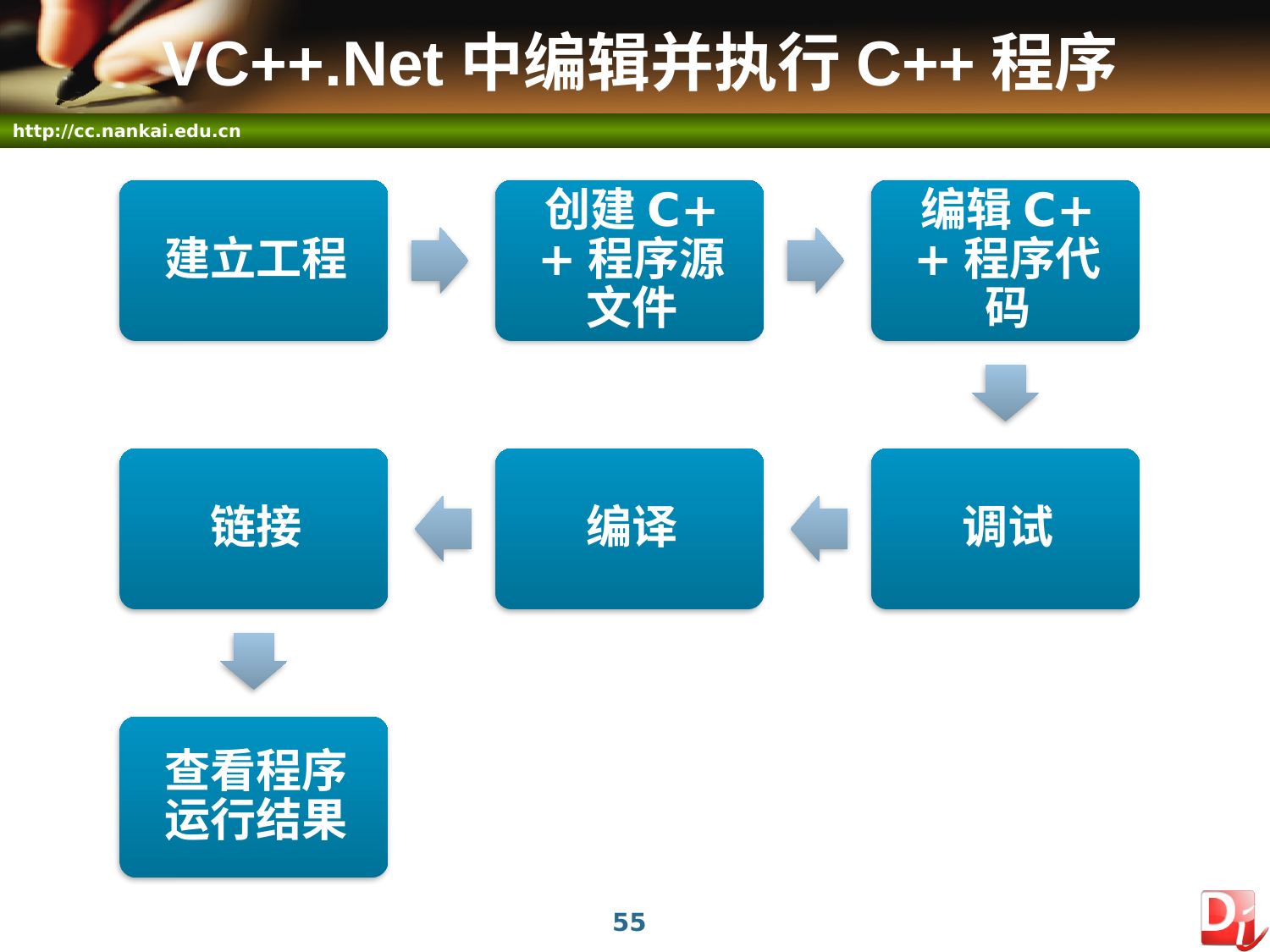

# VC++.Net中编辑并执行C++程序
建立工程

创建C++程序源文件

编辑C++程序代码

调试

编译

链接

查看程序运行结果
55